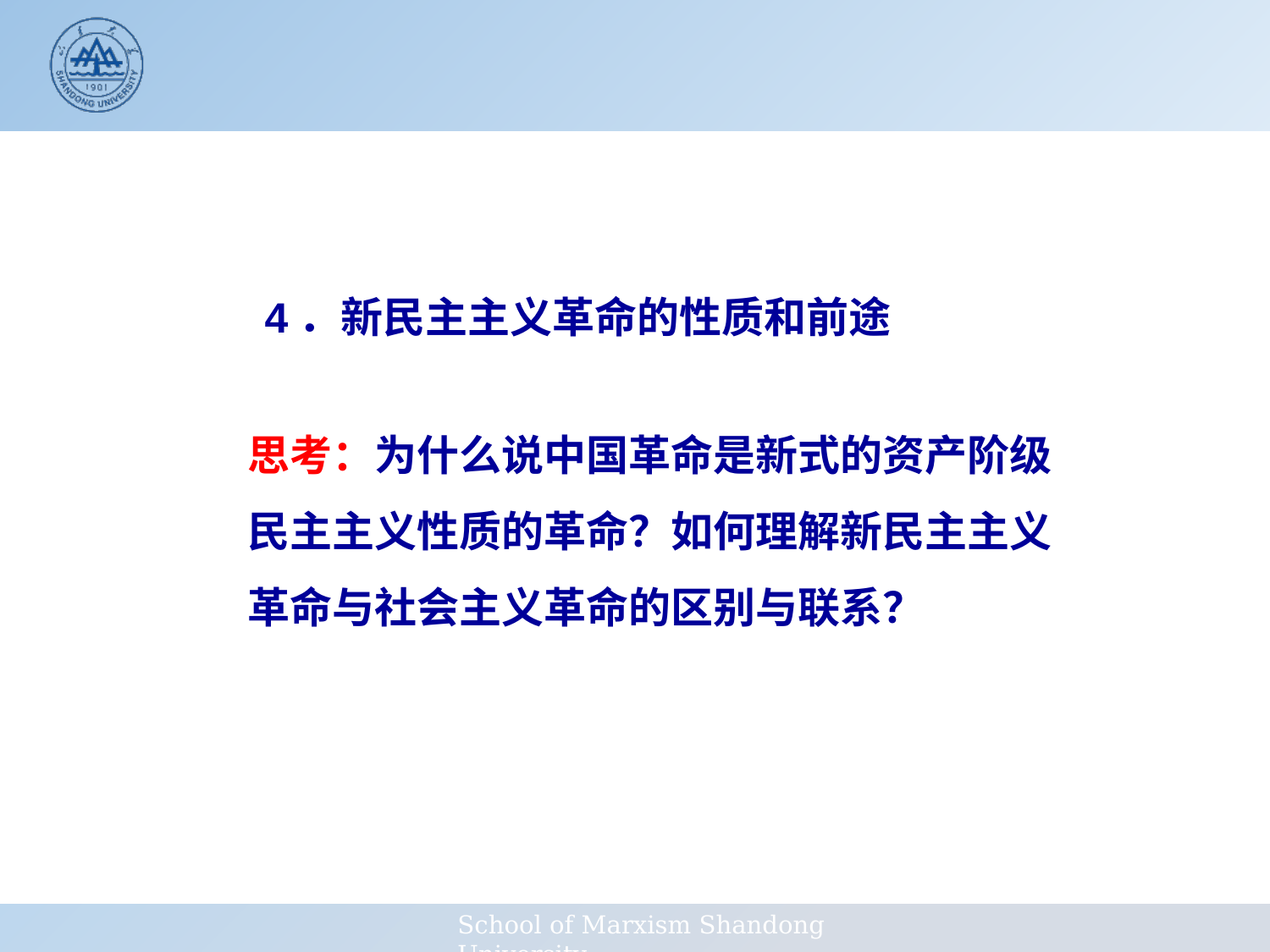

4．新民主主义革命的性质和前途
思考：为什么说中国革命是新式的资产阶级民主主义性质的革命？如何理解新民主主义革命与社会主义革命的区别与联系？